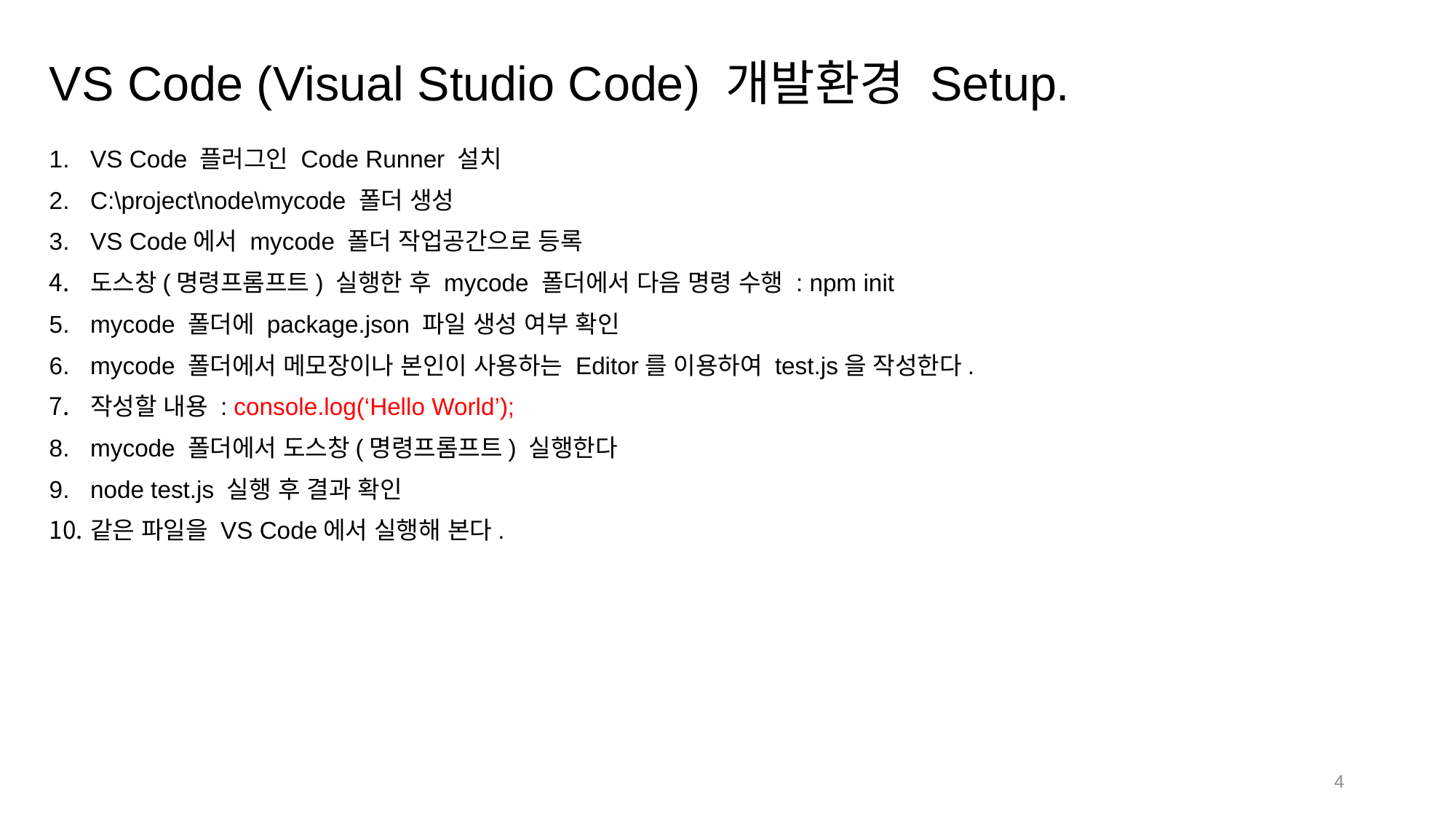

# VS Code (Visual Studio Code) 개발환경 Setup.
VS Code 플러그인 Code Runner 설치
C:\project\node\mycode 폴더 생성
VS Code에서 mycode 폴더 작업공간으로 등록
도스창(명령프롬프트) 실행한 후 mycode 폴더에서 다음 명령 수행 : npm init
mycode 폴더에 package.json 파일 생성 여부 확인
mycode 폴더에서 메모장이나 본인이 사용하는 Editor를 이용하여 test.js을 작성한다.
작성할 내용 : console.log(‘Hello World’);
mycode 폴더에서 도스창(명령프롬프트) 실행한다
node test.js 실행 후 결과 확인
같은 파일을 VS Code에서 실행해 본다.
4